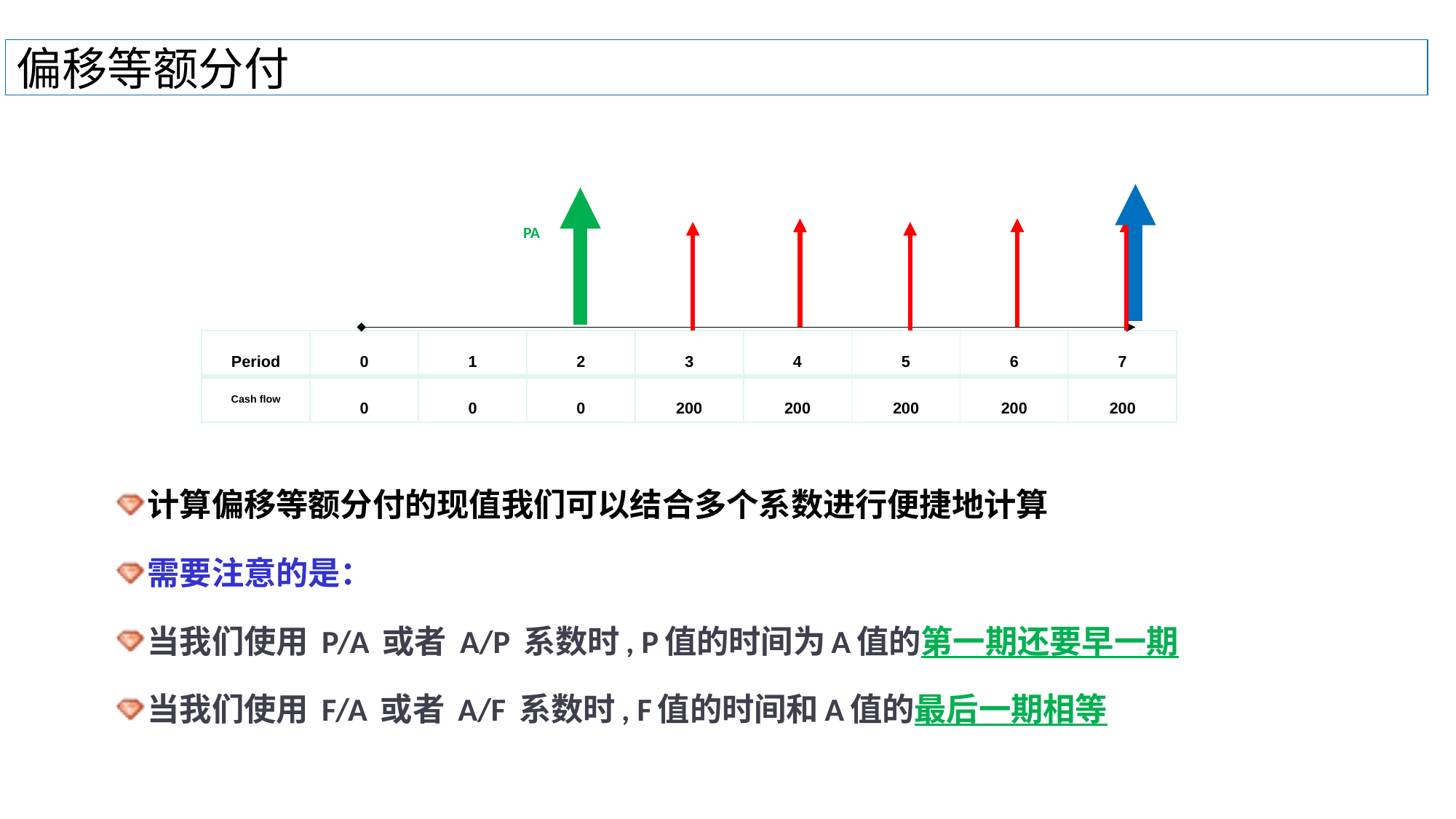

# 偏移等额分付
FA
PA
| Period | 0 | 1 | 2 | 3 | 4 | 5 | 6 | 7 |
| --- | --- | --- | --- | --- | --- | --- | --- | --- |
| Cash flow | 0 | 0 | 0 | 200 | 200 | 200 | 200 | 200 |
计算偏移等额分付的现值我们可以结合多个系数进行便捷地计算
需要注意的是：
当我们使用 P/A 或者 A/P 系数时, P值的时间为A值的第一期还要早一期
当我们使用 F/A 或者 A/F 系数时, F值的时间和A值的最后一期相等